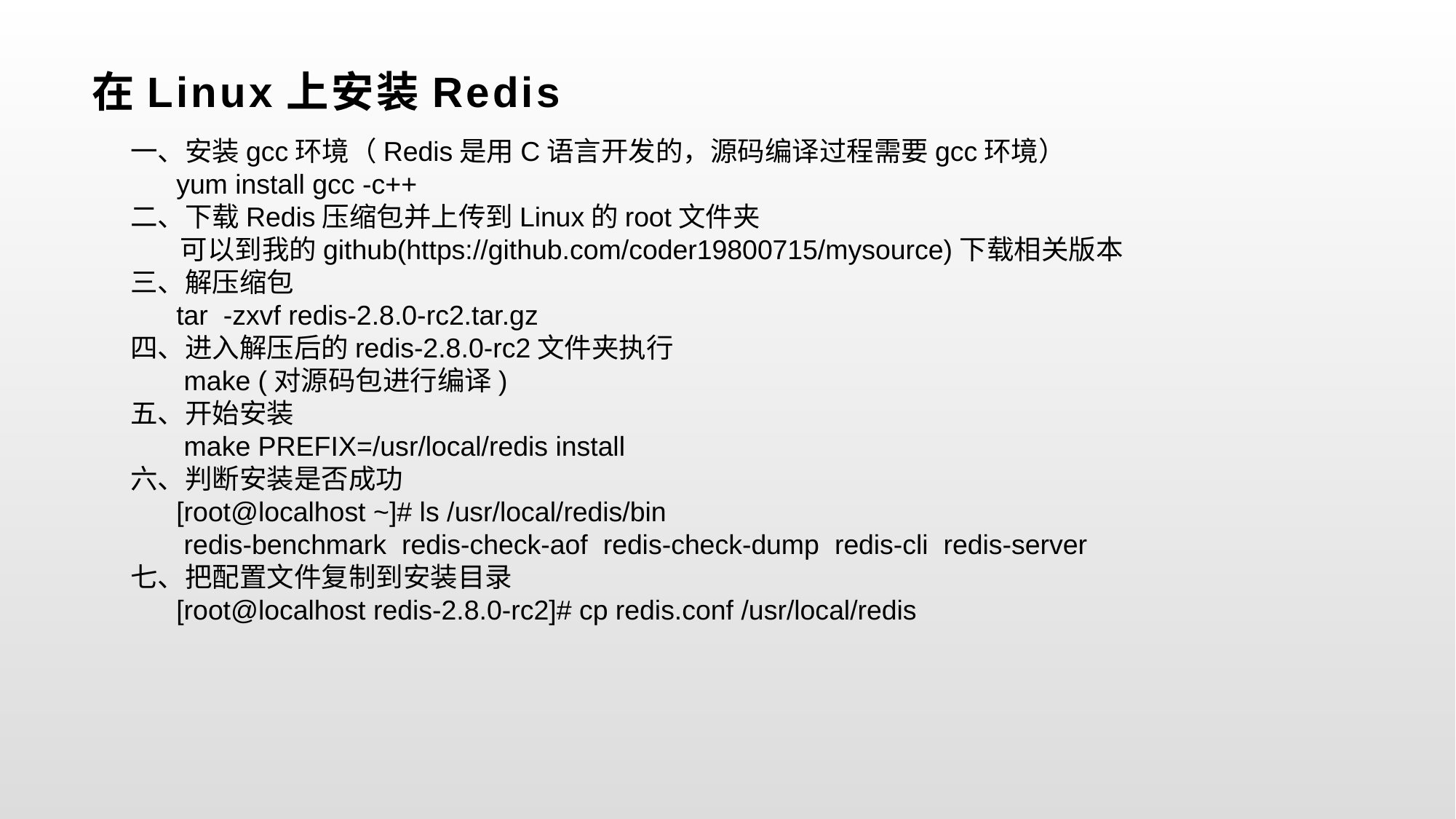

# 在Linux上安装Redis
一、安装gcc环境（Redis是用C语言开发的，源码编译过程需要gcc环境）
      yum install gcc -c++
二、下载Redis压缩包并上传到Linux的root文件夹
       可以到我的github(https://github.com/coder19800715/mysource)下载相关版本
三、解压缩包
      tar  -zxvf redis-2.8.0-rc2.tar.gz
四、进入解压后的redis-2.8.0-rc2文件夹执行
       make (对源码包进行编译)
五、开始安装
       make PREFIX=/usr/local/redis install
六、判断安装是否成功
      [root@localhost ~]# ls /usr/local/redis/bin
       redis-benchmark  redis-check-aof  redis-check-dump  redis-cli  redis-server
七、把配置文件复制到安装目录
      [root@localhost redis-2.8.0-rc2]# cp redis.conf /usr/local/redis